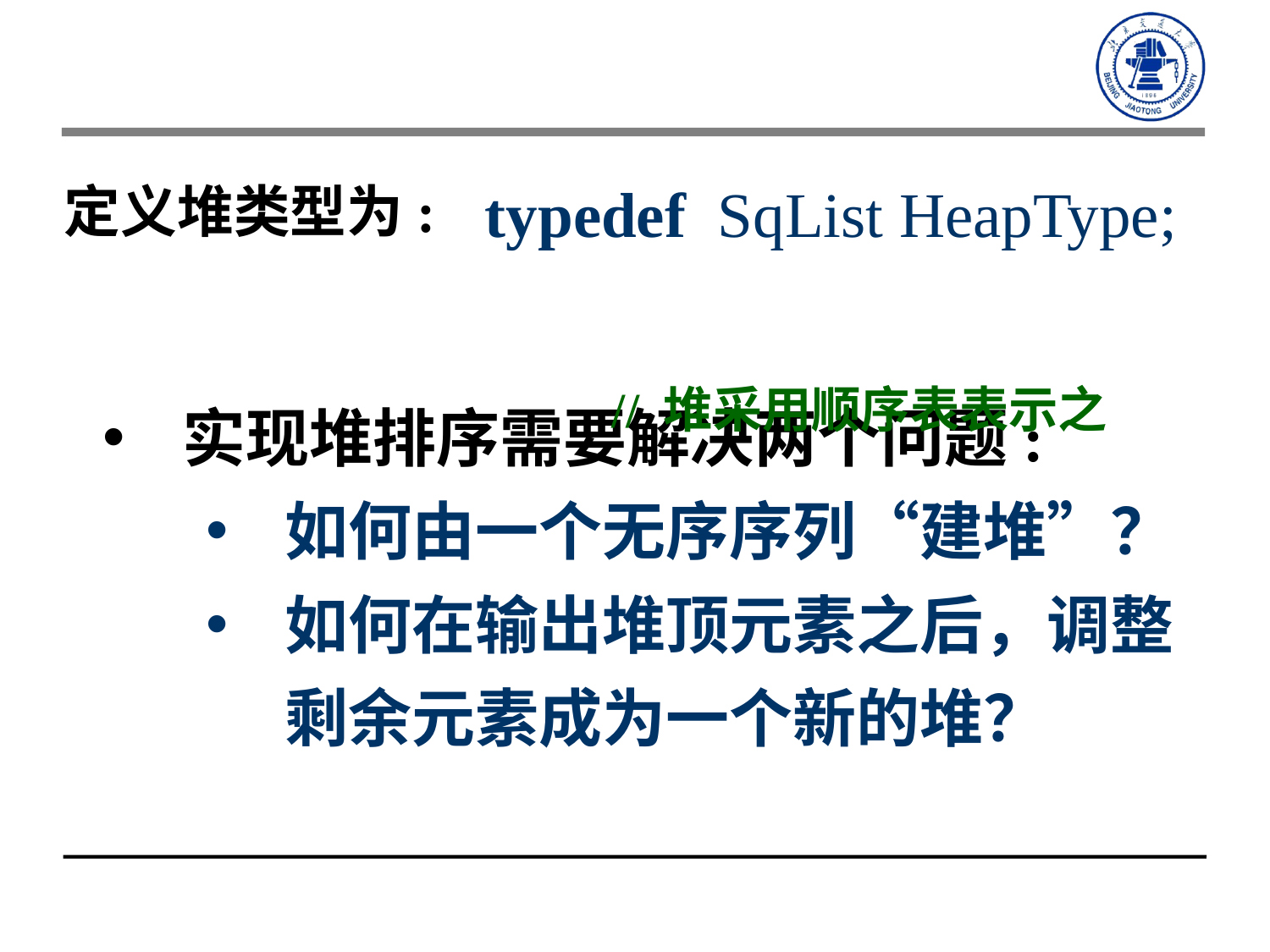

typedef  SqList HeapType;
        // 堆采用顺序表表示之
定义堆类型为:
实现堆排序需要解决两个问题:
如何由一个无序序列“建堆”？
如何在输出堆顶元素之后，调整剩余元素成为一个新的堆？